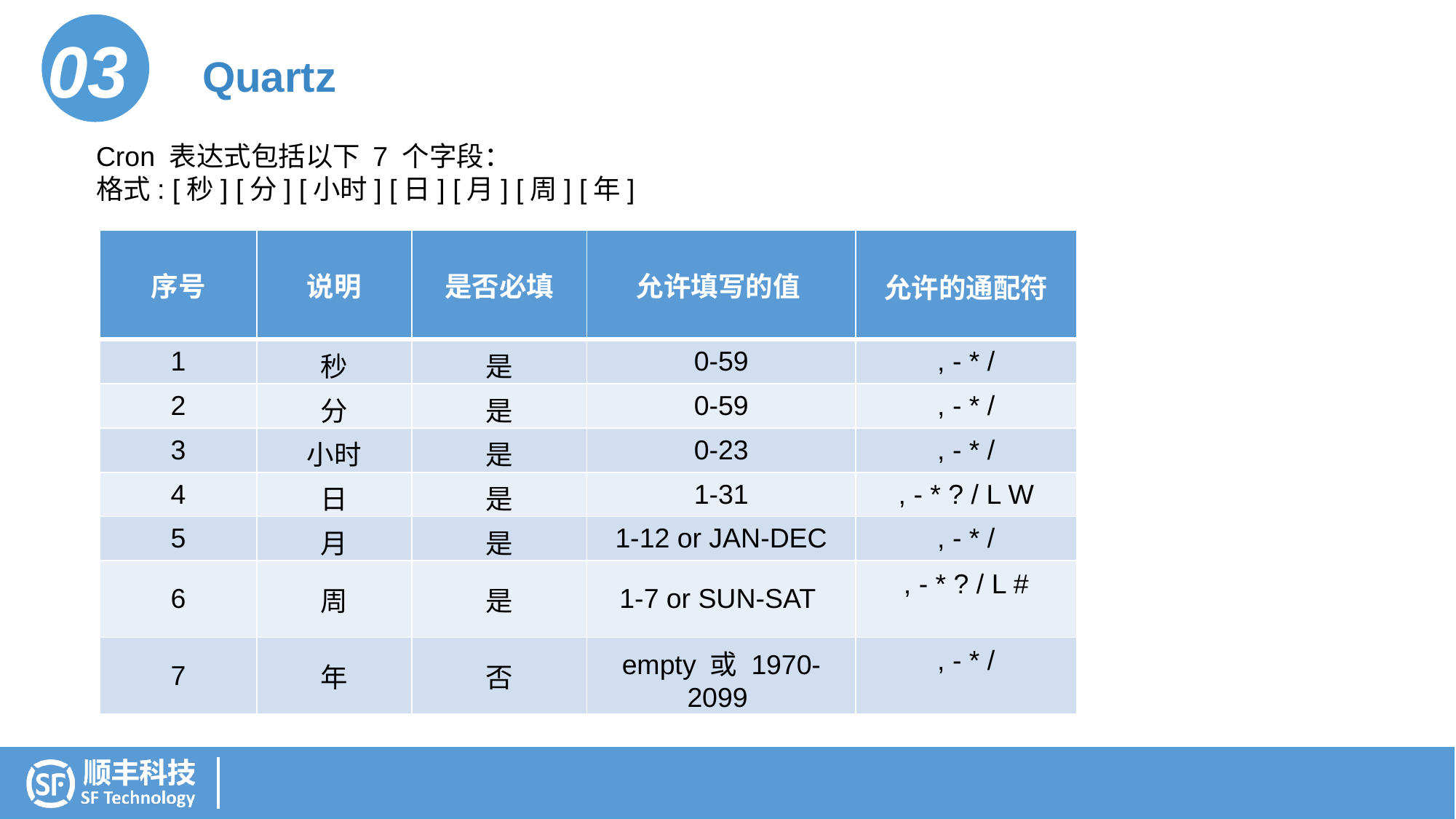

03
Quartz
Cron 表达式包括以下 7 个字段：
格式: [秒] [分] [小时] [日] [月] [周] [年]
| 序号 | 说明 | 是否必填 | 允许填写的值 | 允许的通配符 |
| --- | --- | --- | --- | --- |
| 1 | 秒 | 是 | 0-59 | , - \* / |
| 2 | 分 | 是 | 0-59 | , - \* / |
| 3 | 小时 | 是 | 0-23 | , - \* / |
| 4 | 日 | 是 | 1-31 | , - \* ? / L W |
| 5 | 月 | 是 | 1-12 or JAN-DEC | , - \* / |
| 6 | 周 | 是 | 1-7 or SUN-SAT | , - \* ? / L # |
| 7 | 年 | 否 | empty 或 1970-2099 | , - \* / |